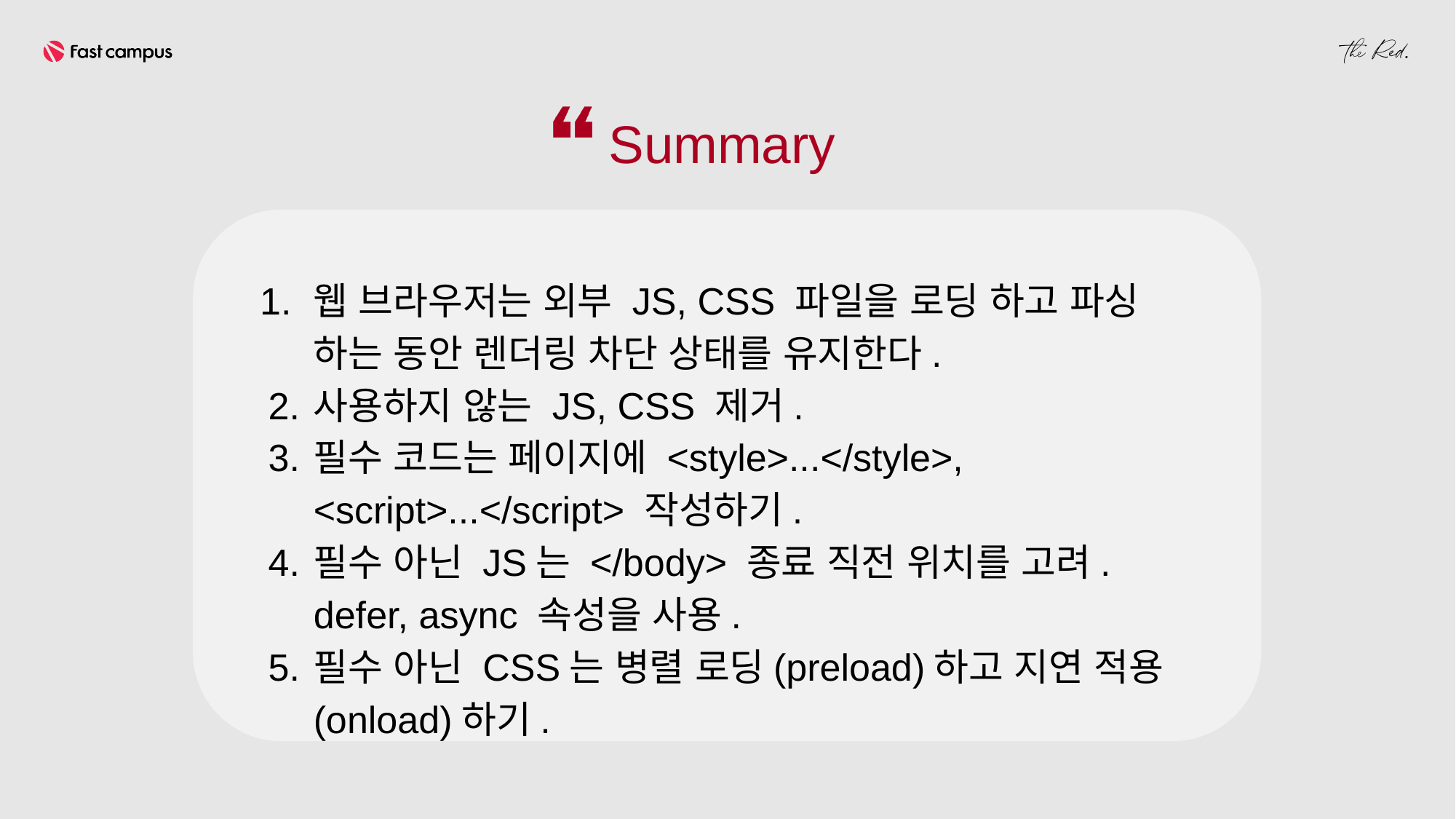

웹 브라우저는 외부 JS, CSS 파일을 로딩 하고 파싱 하는 동안 렌더링 차단 상태를 유지한다.
사용하지 않는 JS, CSS 제거.
필수 코드는 페이지에 <style>...</style>, <script>...</script> 작성하기.
필수 아닌 JS는 </body> 종료 직전 위치를 고려. defer, async 속성을 사용.
필수 아닌 CSS는 병렬 로딩(preload)하고 지연 적용(onload)하기.